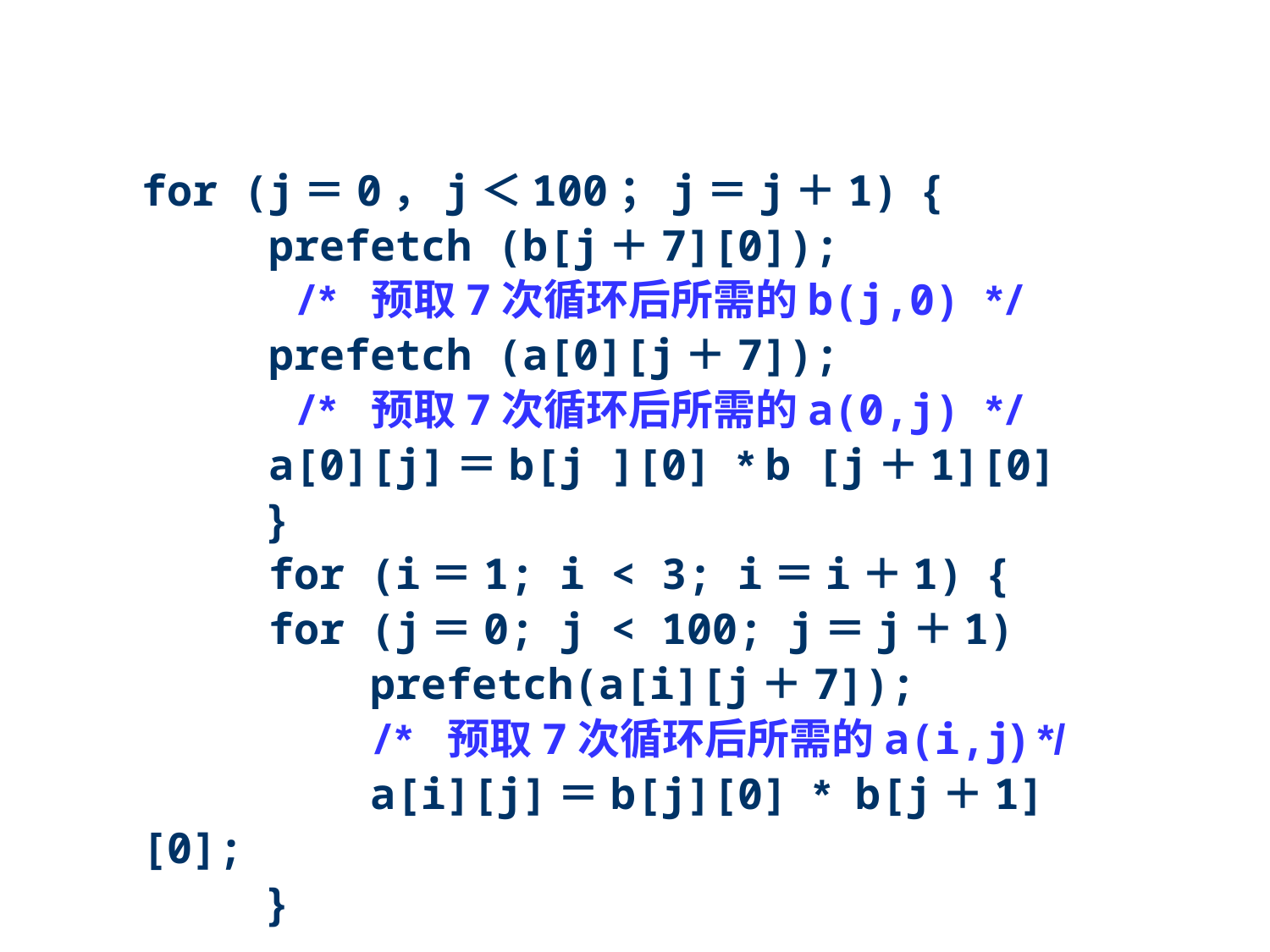

for (j＝0，j＜100；j＝j＋1) {
     prefetch (b[j＋7][0]);
      /* 预取7次循环后所需的b(j,0) */
     prefetch (a[0][j＋7]);
      /* 预取7次循环后所需的a(0,j) */
     a[0][j]＝b[j ][0] * b [j＋1][0]
     }
     for (i＝1; i < 3; i＝i＋1) {
     for (j＝0; j < 100; j＝j＋1)
         prefetch(a[i][j＋7]);
         /* 预取7次循环后所需的a(i,j) */
         a[i][j]＝b[j][0] * b[j＋1][0];
     }